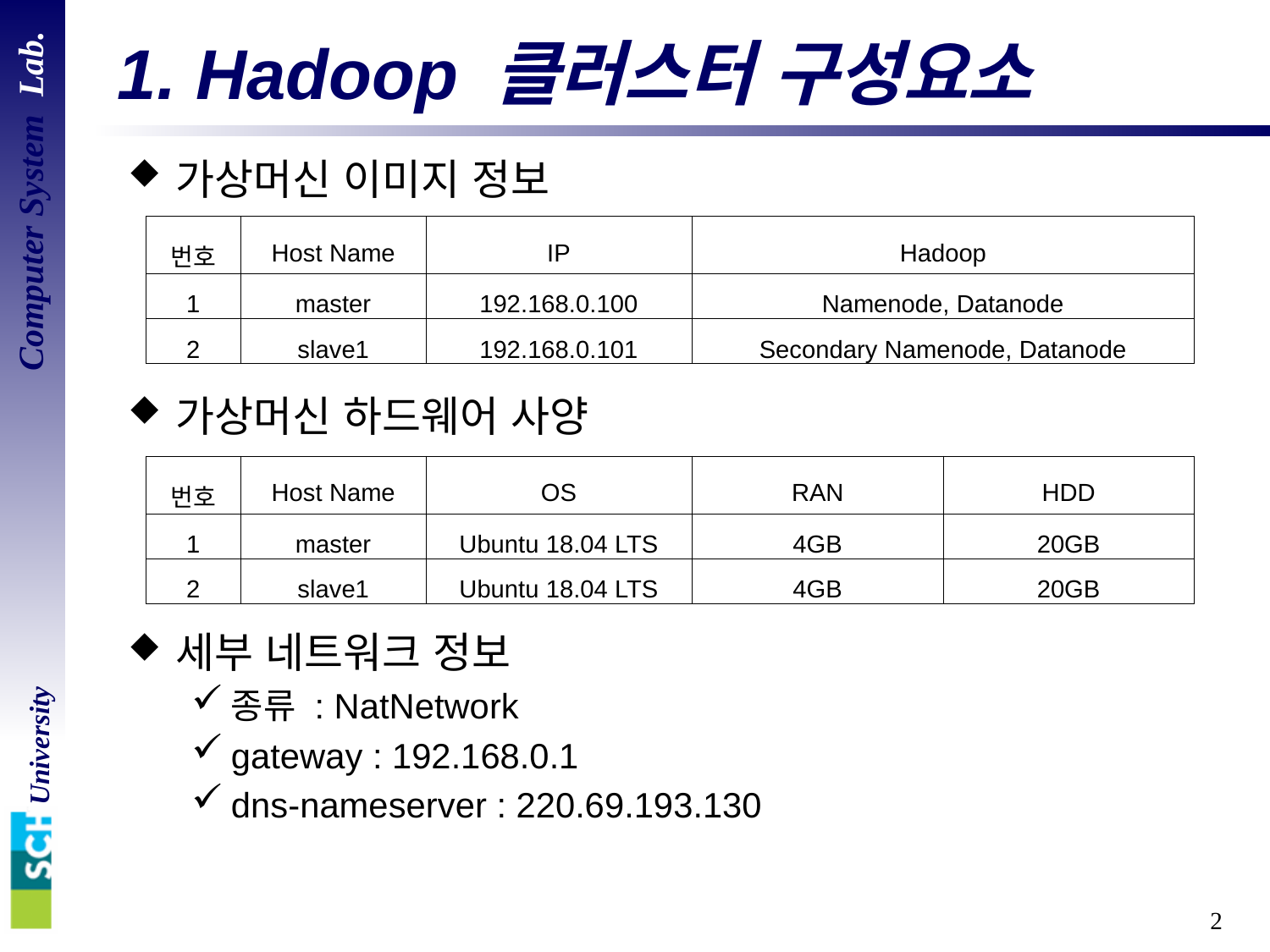

# 1. Hadoop 클러스터 구성요소
가상머신 이미지 정보

가상머신 하드웨어 사양

세부 네트워크 정보
종류 : NatNetwork
gateway : 192.168.0.1
dns-nameserver : 220.69.193.130

| 번호 | Host Name | IP | Hadoop |
| --- | --- | --- | --- |
| 1 | master | 192.168.0.100 | Namenode, Datanode |
| 2 | slave1 | 192.168.0.101 | Secondary Namenode, Datanode |
| 번호 | Host Name | OS | RAN | HDD |
| --- | --- | --- | --- | --- |
| 1 | master | Ubuntu 18.04 LTS | 4GB | 20GB |
| 2 | slave1 | Ubuntu 18.04 LTS | 4GB | 20GB |